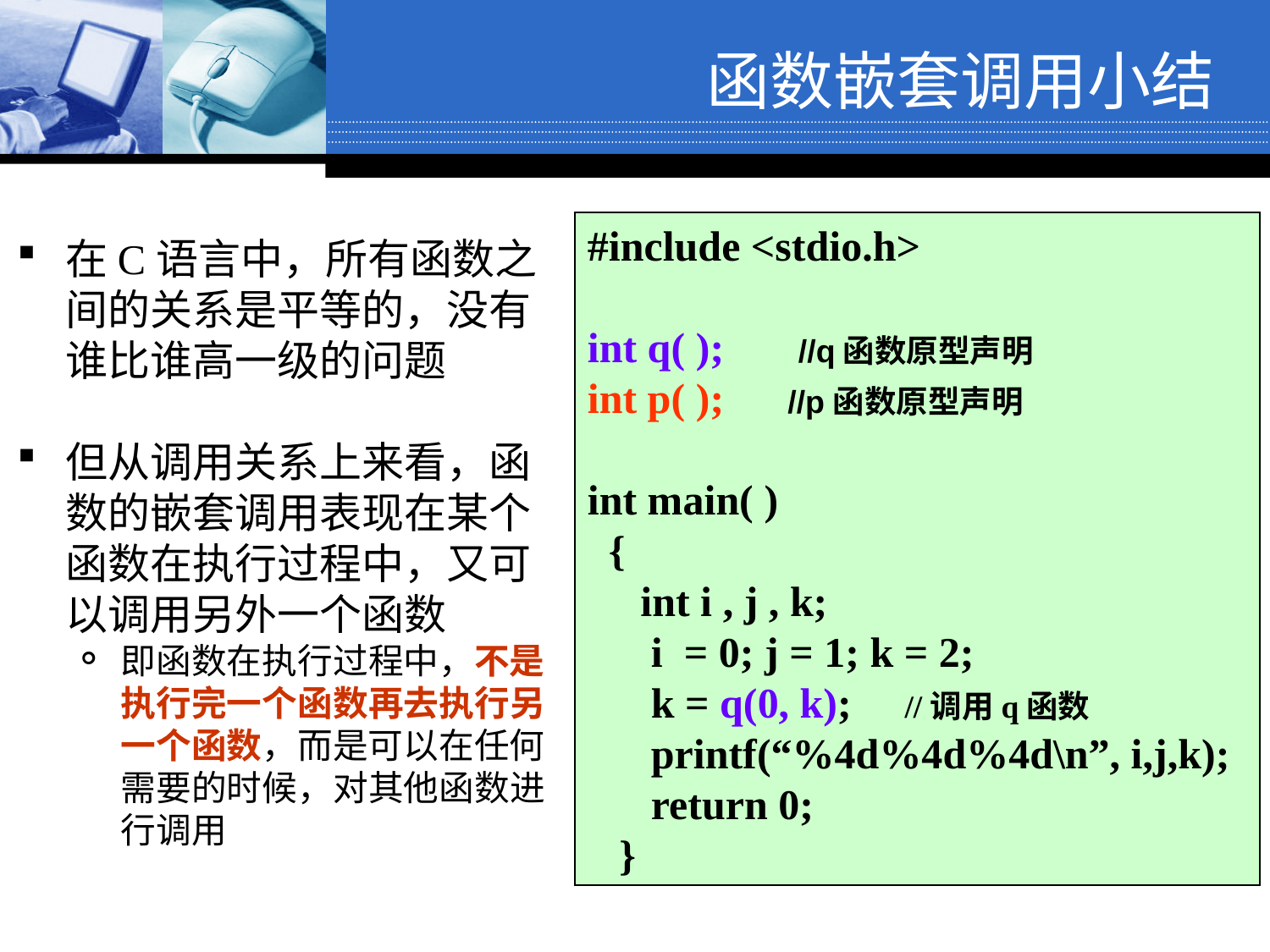

函数嵌套调用小结
#include <stdio.h>

int q( );       //q函数原型声明
int p( );      //p函数原型声明

int main( )
  {
     int i , j , k;
      i  = 0; j = 1; k = 2;
      k = q(0, k);     //调用q函数
      printf(“%4d%4d%4d\n”, i,j,k);
      return 0;
   }
在C语言中，所有函数之间的关系是平等的，没有谁比谁高一级的问题

但从调用关系上来看，函数的嵌套调用表现在某个函数在执行过程中，又可以调用另外一个函数
即函数在执行过程中，不是执行完一个函数再去执行另一个函数，而是可以在任何需要的时候，对其他函数进行调用